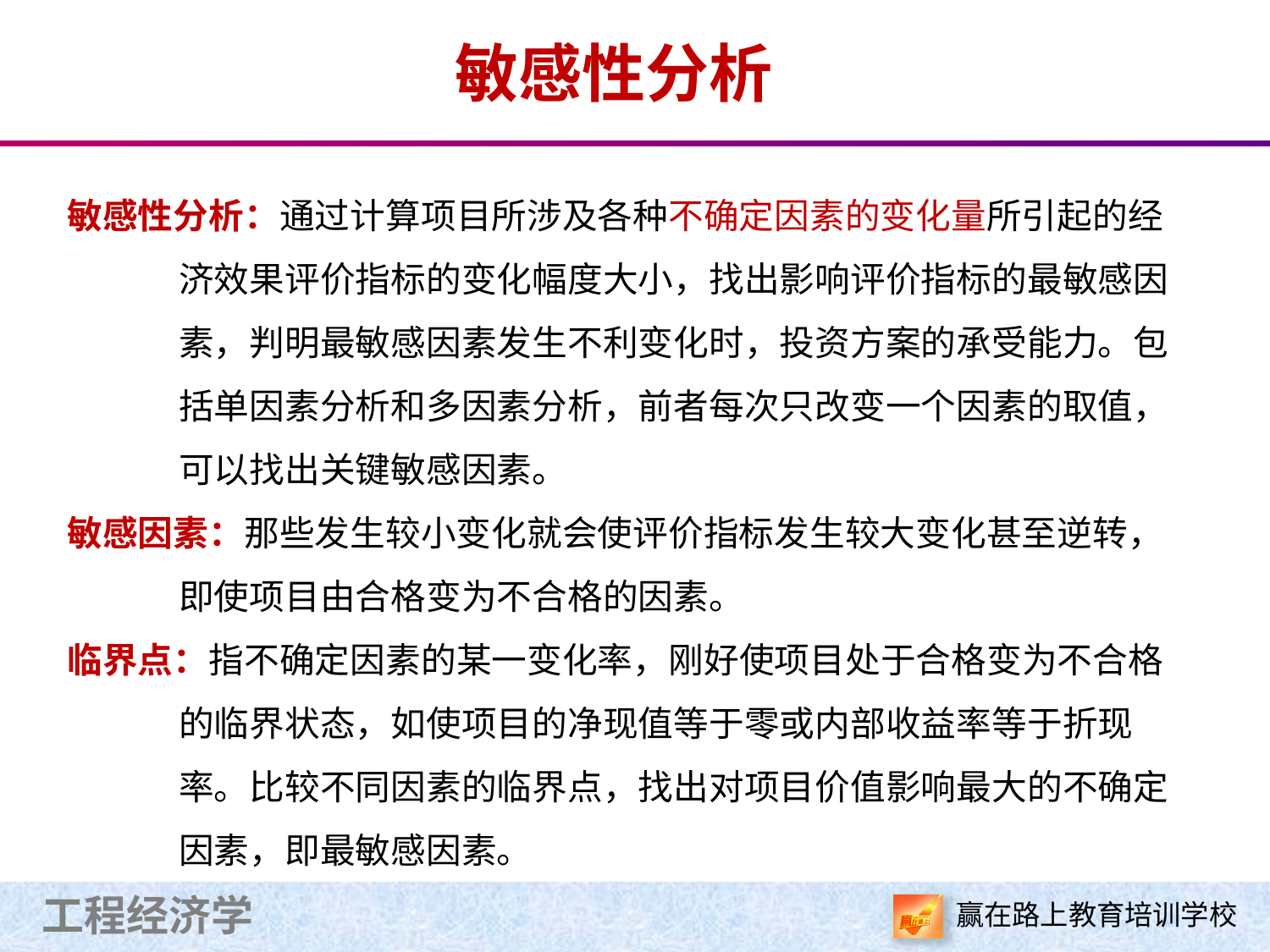

敏感性分析
敏感性分析：通过计算项目所涉及各种不确定因素的变化量所引起的经济效果评价指标的变化幅度大小，找出影响评价指标的最敏感因素，判明最敏感因素发生不利变化时，投资方案的承受能力。包括单因素分析和多因素分析，前者每次只改变一个因素的取值，可以找出关键敏感因素。
敏感因素：那些发生较小变化就会使评价指标发生较大变化甚至逆转，即使项目由合格变为不合格的因素。
临界点：指不确定因素的某一变化率，刚好使项目处于合格变为不合格的临界状态，如使项目的净现值等于零或内部收益率等于折现率。比较不同因素的临界点，找出对项目价值影响最大的不确定因素，即最敏感因素。